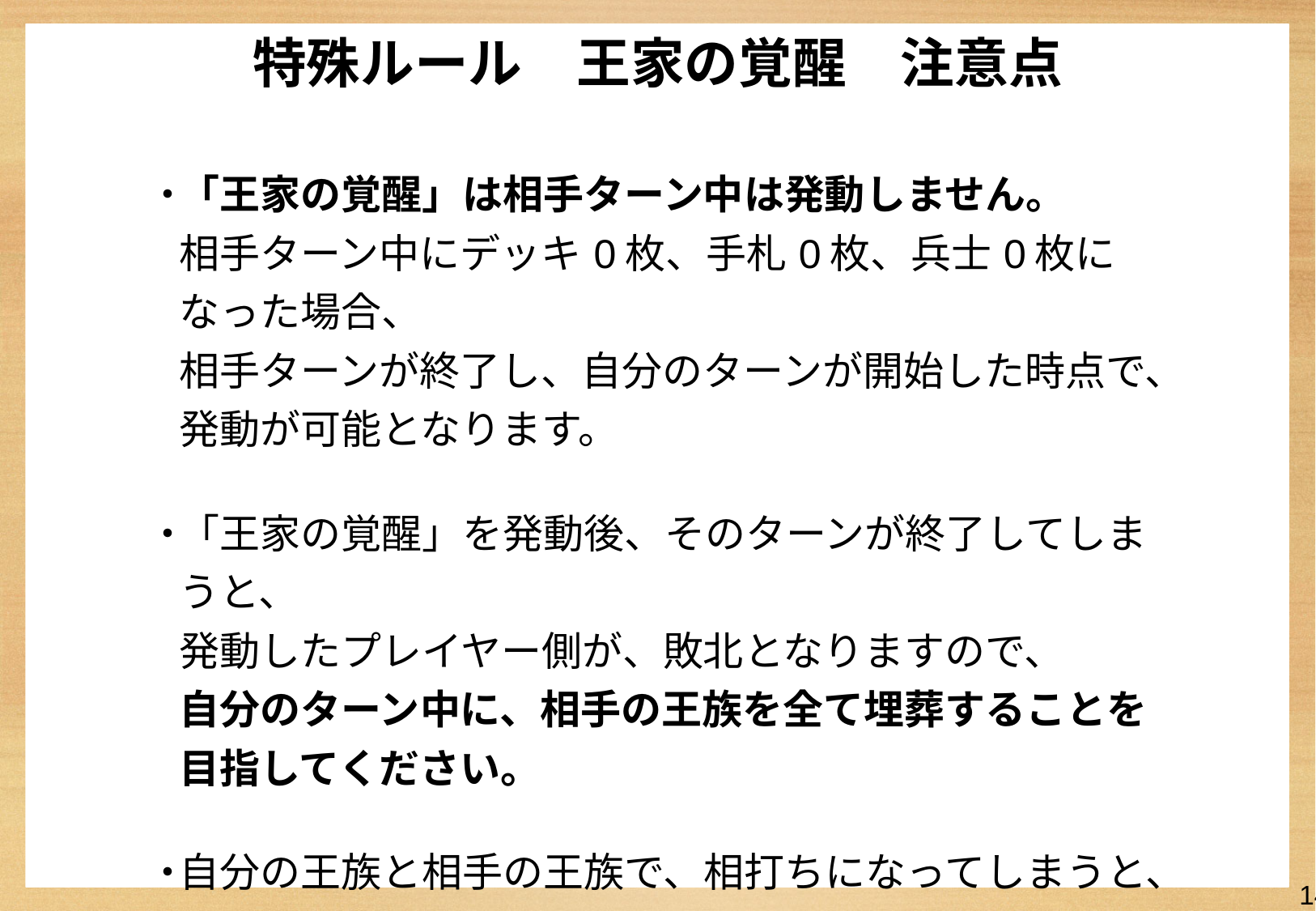

# 特殊ルール　王家の覚醒　注意点
| ・ | 「王家の覚醒」は相手ターン中は発動しません。 相手ターン中にデッキ0枚、手札0枚、兵士0枚になった場合、 相手ターンが終了し、自分のターンが開始した時点で、 発動が可能となります。 |
| --- | --- |
| ・ | 「王家の覚醒」を発動後、そのターンが終了してしまうと、 発動したプレイヤー側が、敗北となりますので、 自分のターン中に、相手の王族を全て埋葬することを 目指してください。 |
| ・ | 自分の王族と相手の王族で、相打ちになってしまうと、 敗北条件確認フェイズで攻撃側が敗北となってしまうので、 気をつけましょう。 |